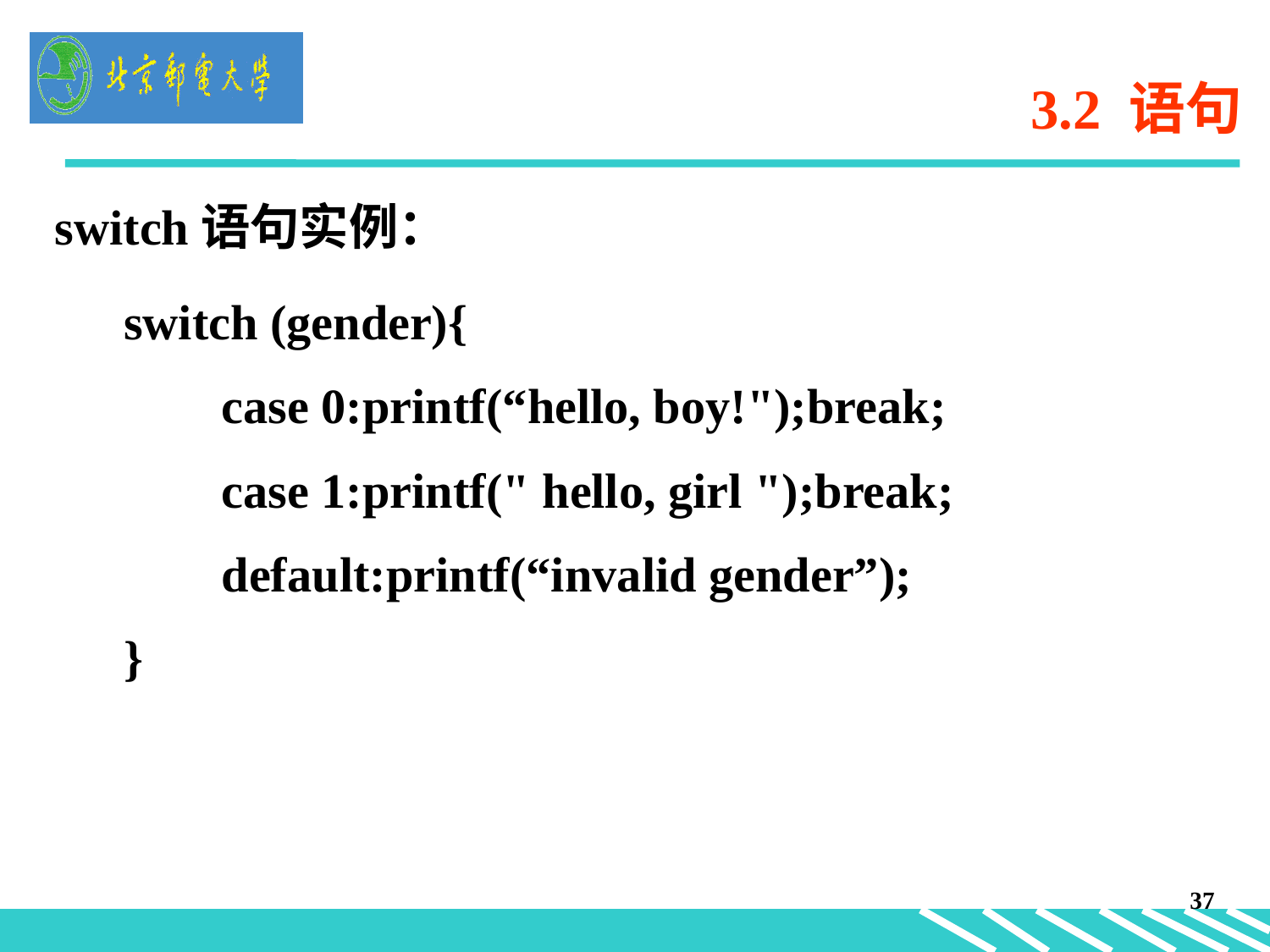

# 3.2 语句
switch语句实例：
switch (gender){
        case 0:printf(“hello, boy!");break;
        case 1:printf(" hello, girl ");break;
        default:printf(“invalid gender”);
}
37